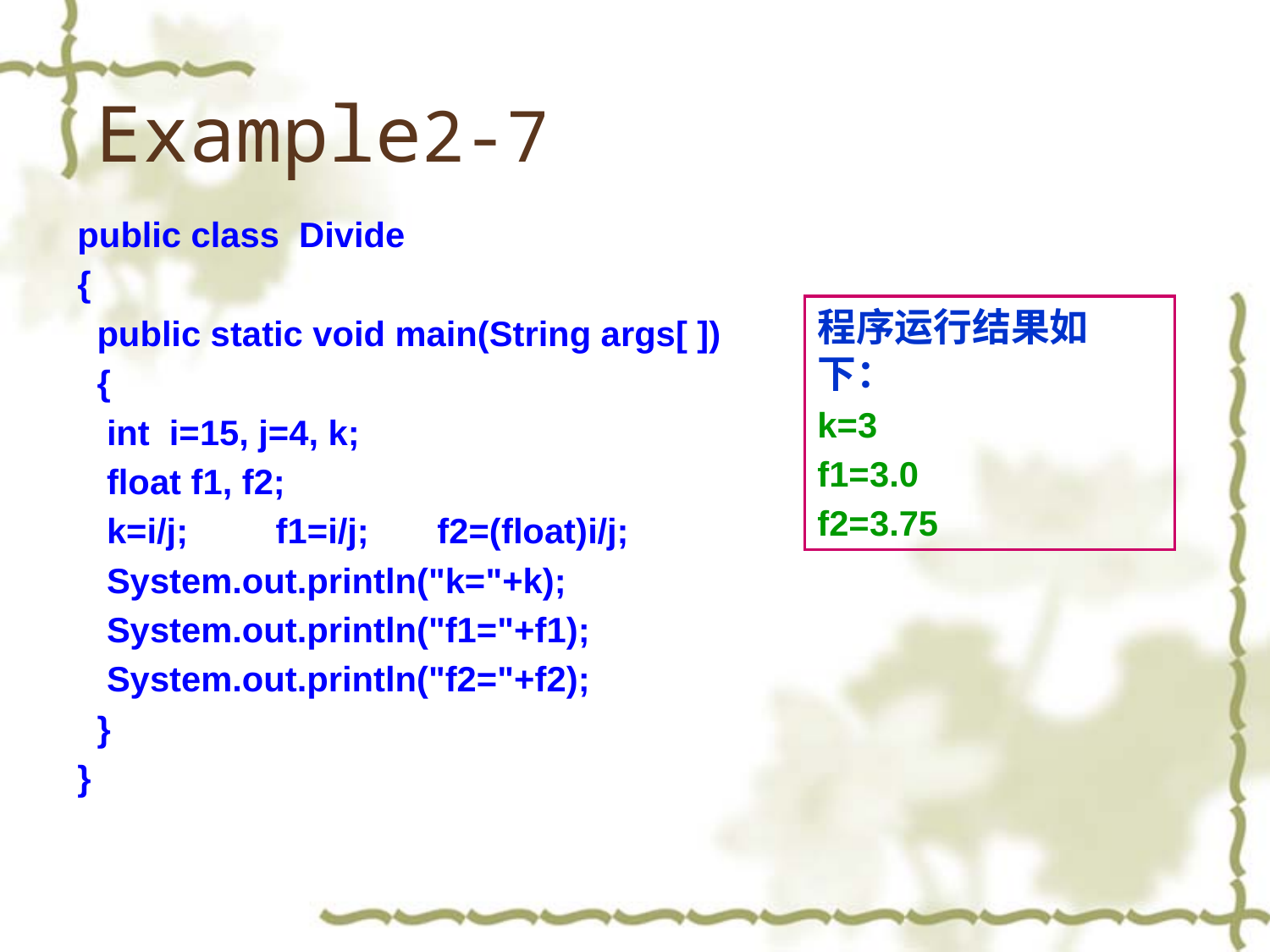

# Example2-7
public class  Divide
{
  public static void main(String args[ ])
  {
   int  i=15, j=4, k;
   float f1, f2;
   k=i/j;         f1=i/j;       f2=(float)i/j;
   System.out.println("k="+k);
   System.out.println("f1="+f1);
   System.out.println("f2="+f2);
  }
}
程序运行结果如下：
k=3
f1=3.0
f2=3.75